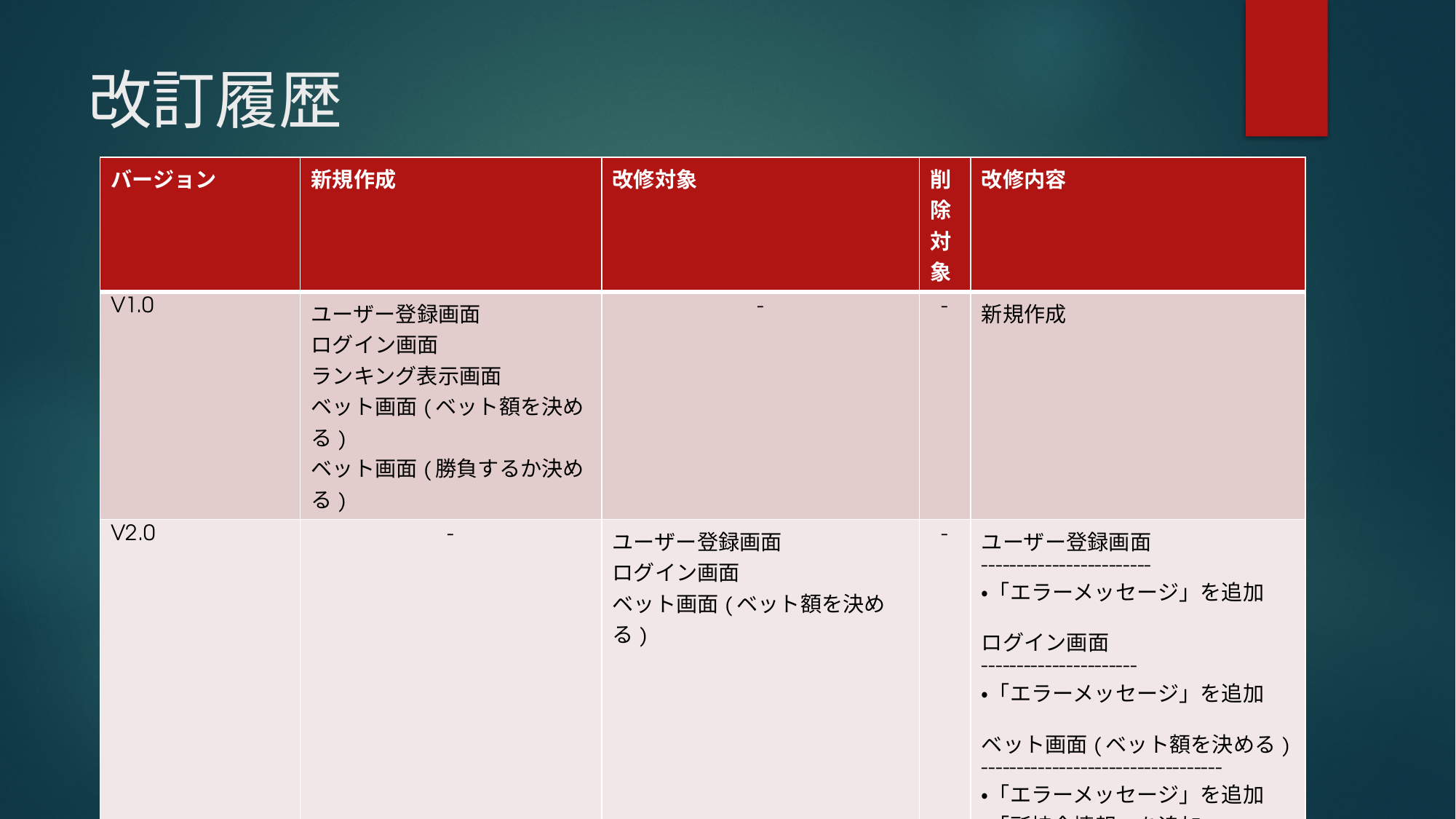

# 改訂履歴
| バージョン | 新規作成 | 改修対象 | 削除対象 | 改修内容 |
| --- | --- | --- | --- | --- |
| V1.0 | ユーザー登録画面 ログイン画面 ランキング表示画面 ベット画面(ベット額を決める) ベット画面(勝負するか決める) | - | - | 新規作成 |
| V2.0 | - | ユーザー登録画面 ログイン画面 ベット画面(ベット額を決める) | - | ユーザー登録画面 ------------------------ ・「エラーメッセージ」を追加 ログイン画面 ---------------------- ・「エラーメッセージ」を追加 ベット画面(ベット額を決める) ---------------------------------- ・「エラーメッセージ」を追加 ・「所持金情報」を追加 |